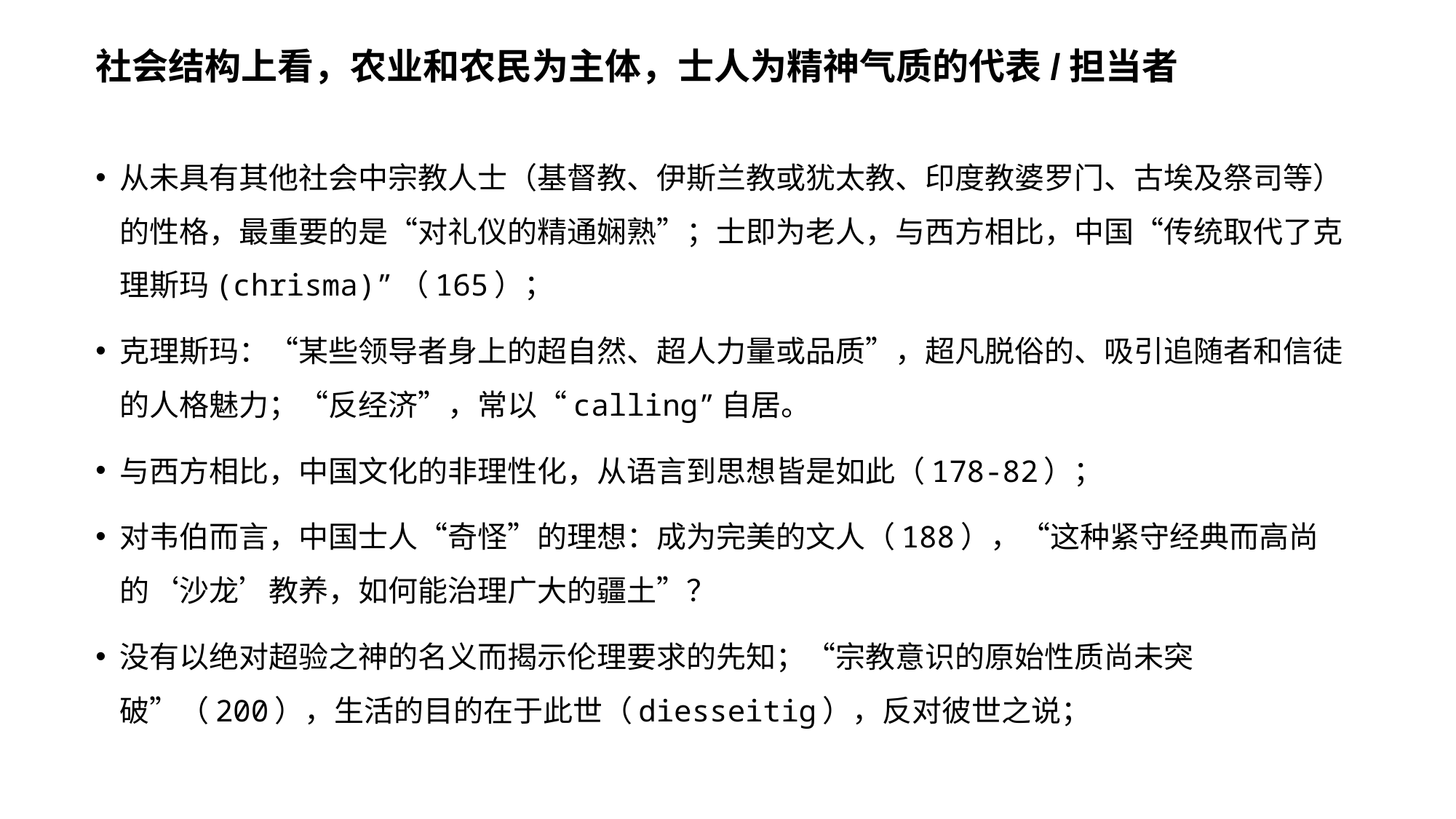

# 社会结构上看，农业和农民为主体，士人为精神气质的代表/担当者
从未具有其他社会中宗教人士（基督教、伊斯兰教或犹太教、印度教婆罗门、古埃及祭司等）的性格，最重要的是“对礼仪的精通娴熟”；士即为老人，与西方相比，中国“传统取代了克理斯玛(chrisma)”（165）；
克理斯玛：“某些领导者身上的超自然、超人力量或品质”，超凡脱俗的、吸引追随者和信徒的人格魅力；“反经济”，常以“calling”自居。
与西方相比，中国文化的非理性化，从语言到思想皆是如此（178-82）；
对韦伯而言，中国士人“奇怪”的理想：成为完美的文人（188），“这种紧守经典而高尚的‘沙龙’教养，如何能治理广大的疆土”？
没有以绝对超验之神的名义而揭示伦理要求的先知；“宗教意识的原始性质尚未突破”（200），生活的目的在于此世（diesseitig），反对彼世之说；